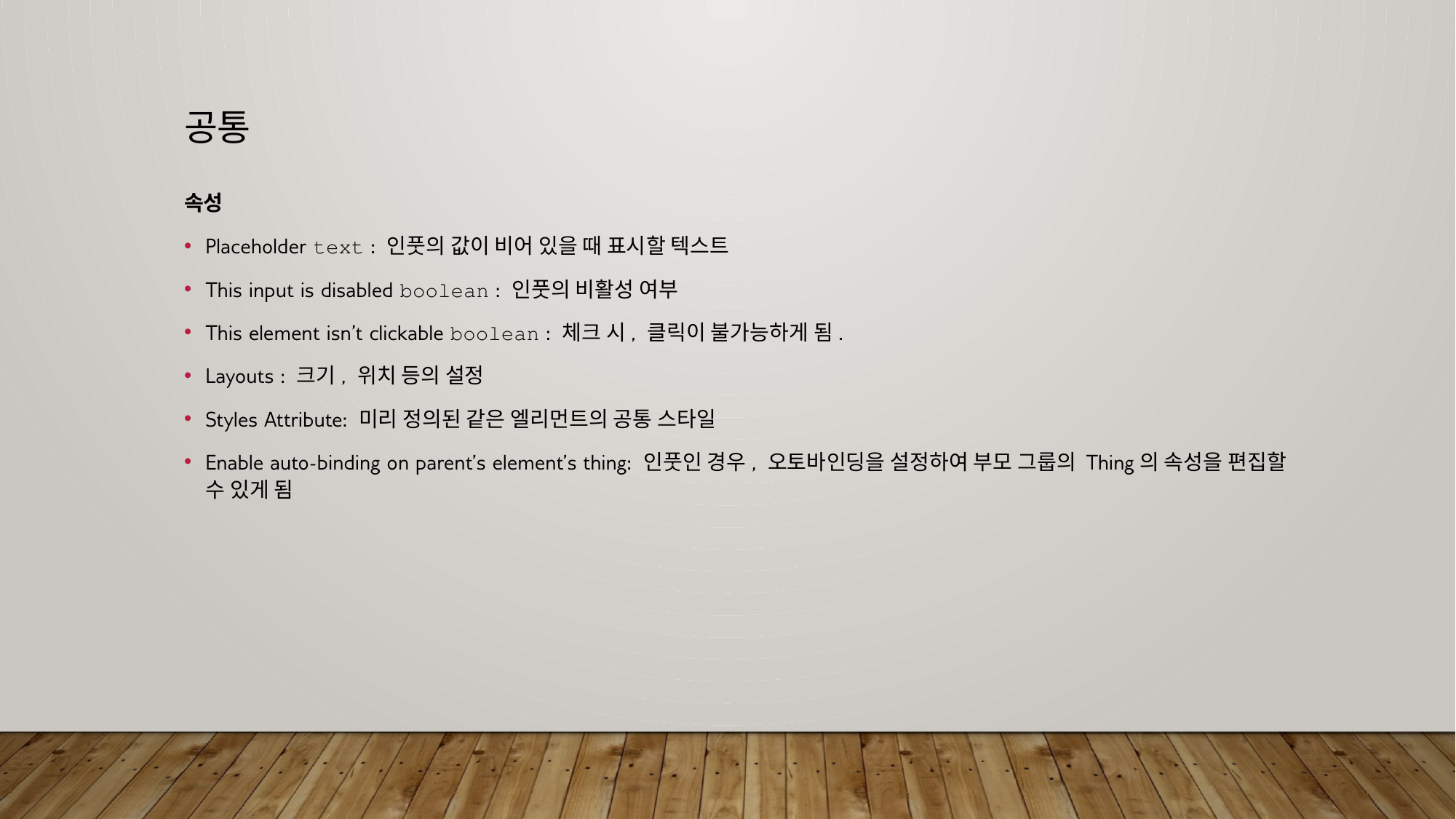

# 공통
속성
Placeholder text : 인풋의 값이 비어 있을 때 표시할 텍스트
This input is disabled boolean : 인풋의 비활성 여부
This element isn’t clickable boolean : 체크 시, 클릭이 불가능하게 됨.
Layouts : 크기, 위치 등의 설정
Styles Attribute: 미리 정의된 같은 엘리먼트의 공통 스타일
Enable auto-binding on parent’s element’s thing: 인풋인 경우, 오토바인딩을 설정하여 부모 그룹의 Thing의 속성을 편집할 수 있게 됨